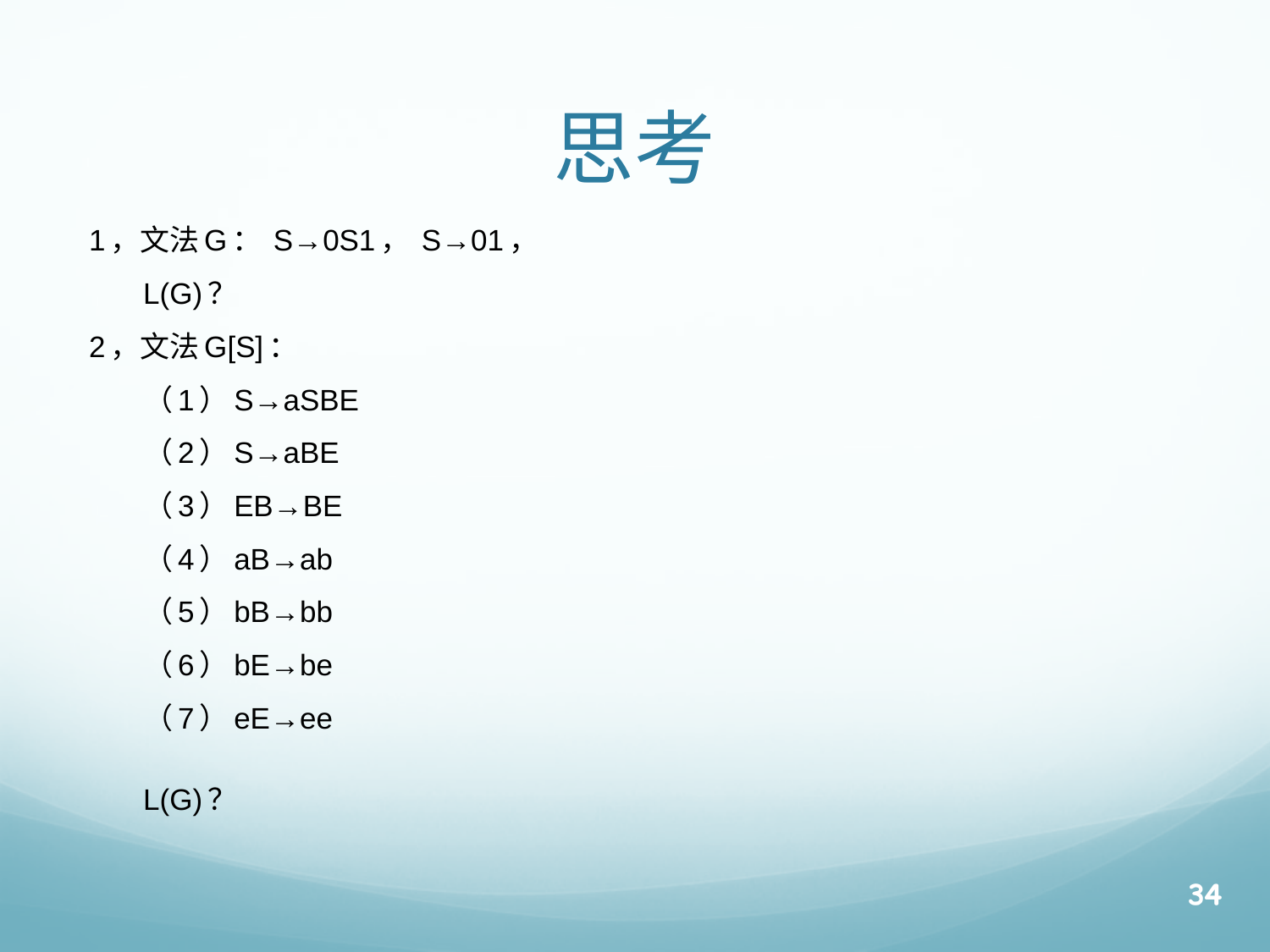

# 思考
1，文法G： S→0S1， S→01，
		L(G)？
2，文法G[S]：
			（1）S→aSBE
			（2）S→aBE
			（3）EB→BE
			（4）aB→ab
			（5）bB→bb
			（6）bE→be
			（7）eE→ee
	L(G)？
34